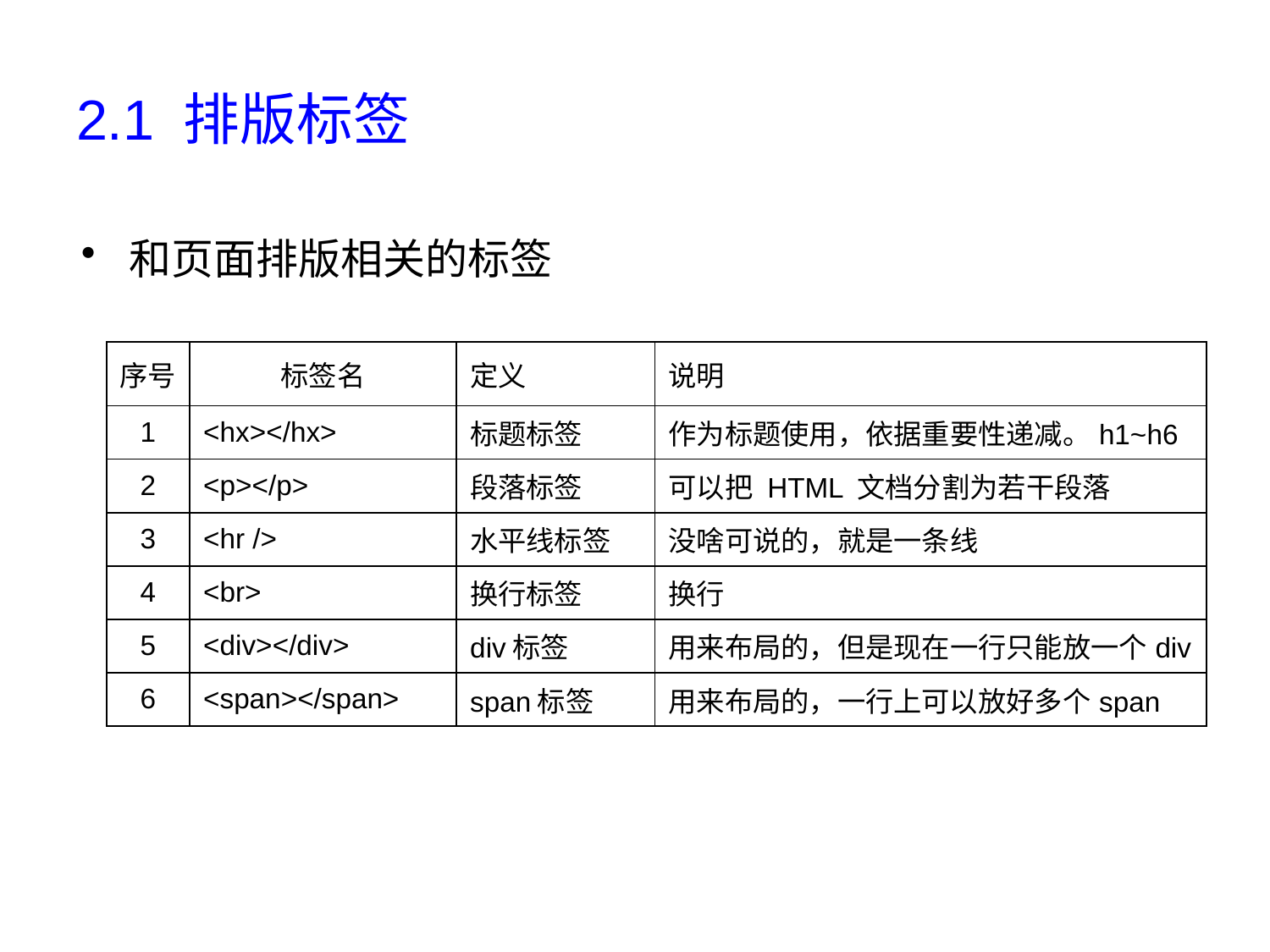

# 2.1 排版标签
和页面排版相关的标签
| 序号 | 标签名 | 定义 | 说明 |
| --- | --- | --- | --- |
| 1 | <hx></hx> | 标题标签 | 作为标题使用，依据重要性递减。h1~h6 |
| 2 | <p></p> | 段落标签 | 可以把 HTML 文档分割为若干段落 |
| 3 | <hr /> | 水平线标签 | 没啥可说的，就是一条线 |
| 4 | <br> | 换行标签 | 换行 |
| 5 | <div></div> | div标签 | 用来布局的，但是现在一行只能放一个div |
| 6 | <span></span> | span标签 | 用来布局的，一行上可以放好多个span |